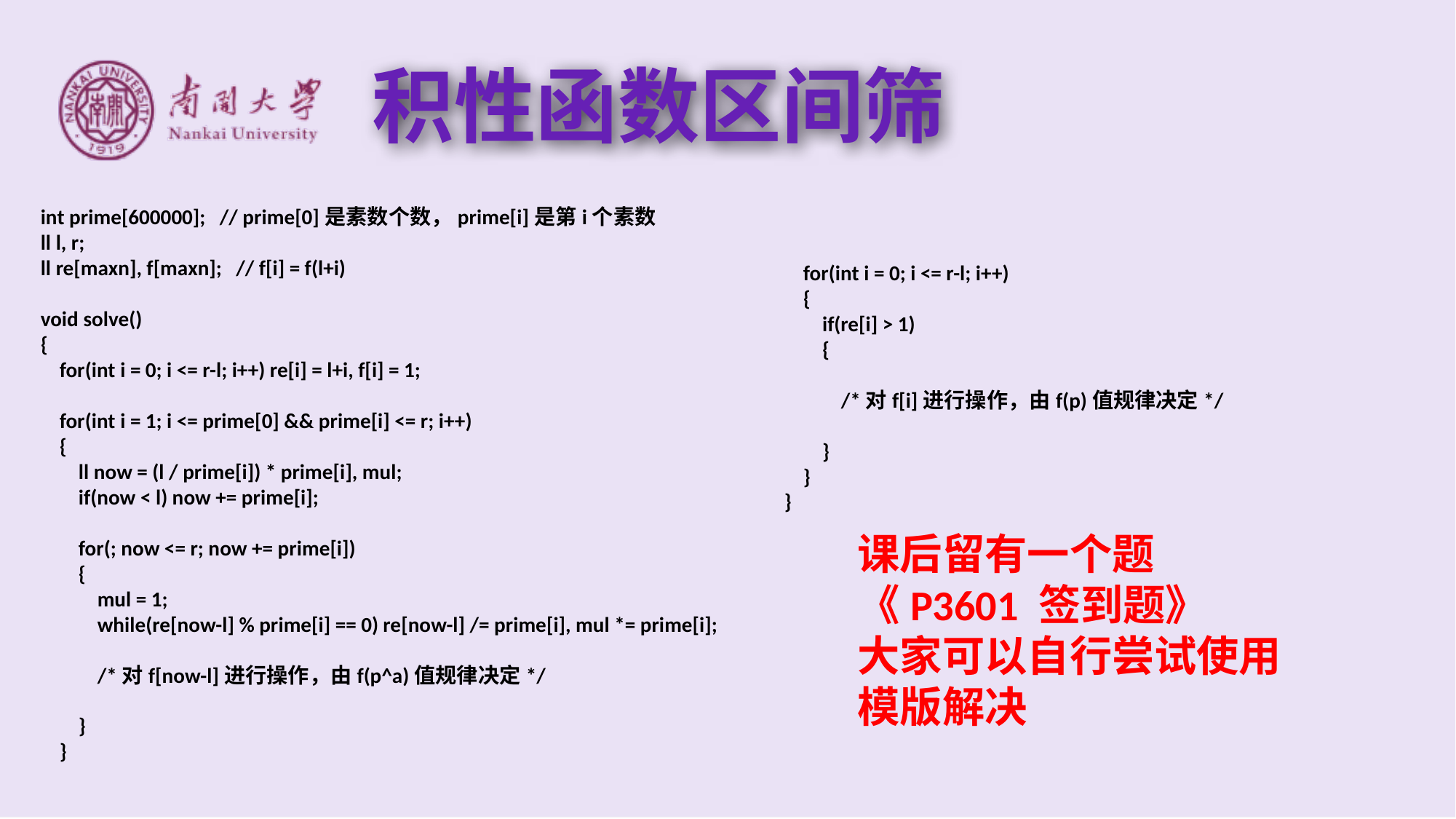

积性函数区间筛
int prime[600000];   // prime[0]是素数个数，prime[i]是第i个素数
ll l, r;
ll re[maxn], f[maxn];   // f[i] = f(l+i)

void solve()
{
    for(int i = 0; i <= r-l; i++) re[i] = l+i, f[i] = 1;

    for(int i = 1; i <= prime[0] && prime[i] <= r; i++)
    {
        ll now = (l / prime[i]) * prime[i], mul;
        if(now < l) now += prime[i];

        for(; now <= r; now += prime[i])
        {
            mul = 1;
            while(re[now-l] % prime[i] == 0) re[now-l] /= prime[i], mul *= prime[i];

            /*对f[now-l]进行操作，由f(p^a)值规律决定*/

        }
    }
    for(int i = 0; i <= r-l; i++)
    {
        if(re[i] > 1)
        {

            /*对f[i]进行操作，由f(p)值规律决定*/

        }
    }
}
课后留有一个题《P3601 签到题》
大家可以自行尝试使用模版解决